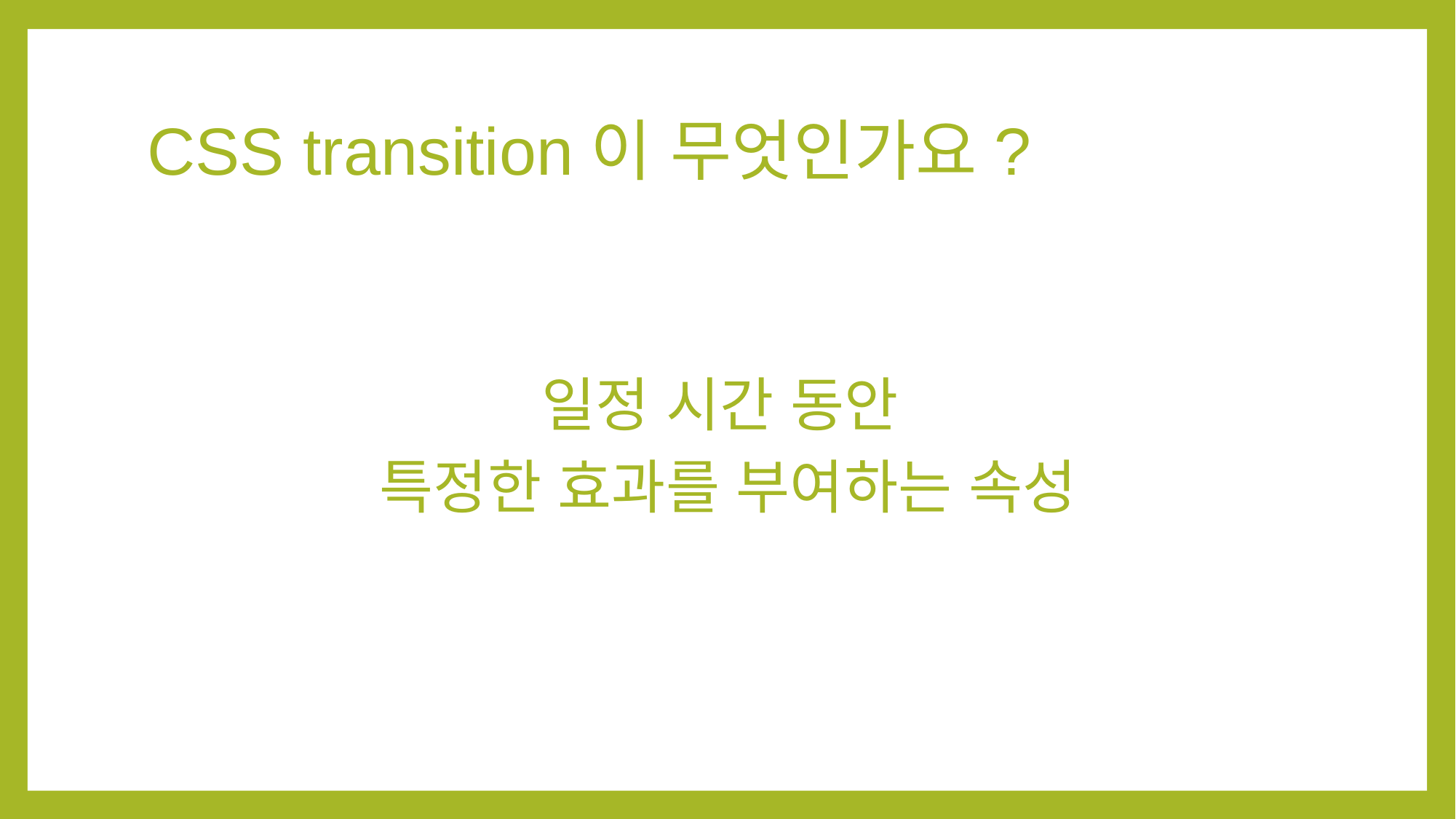

# CSS transition이 무엇인가요?
일정 시간 동안
특정한 효과를 부여하는 속성